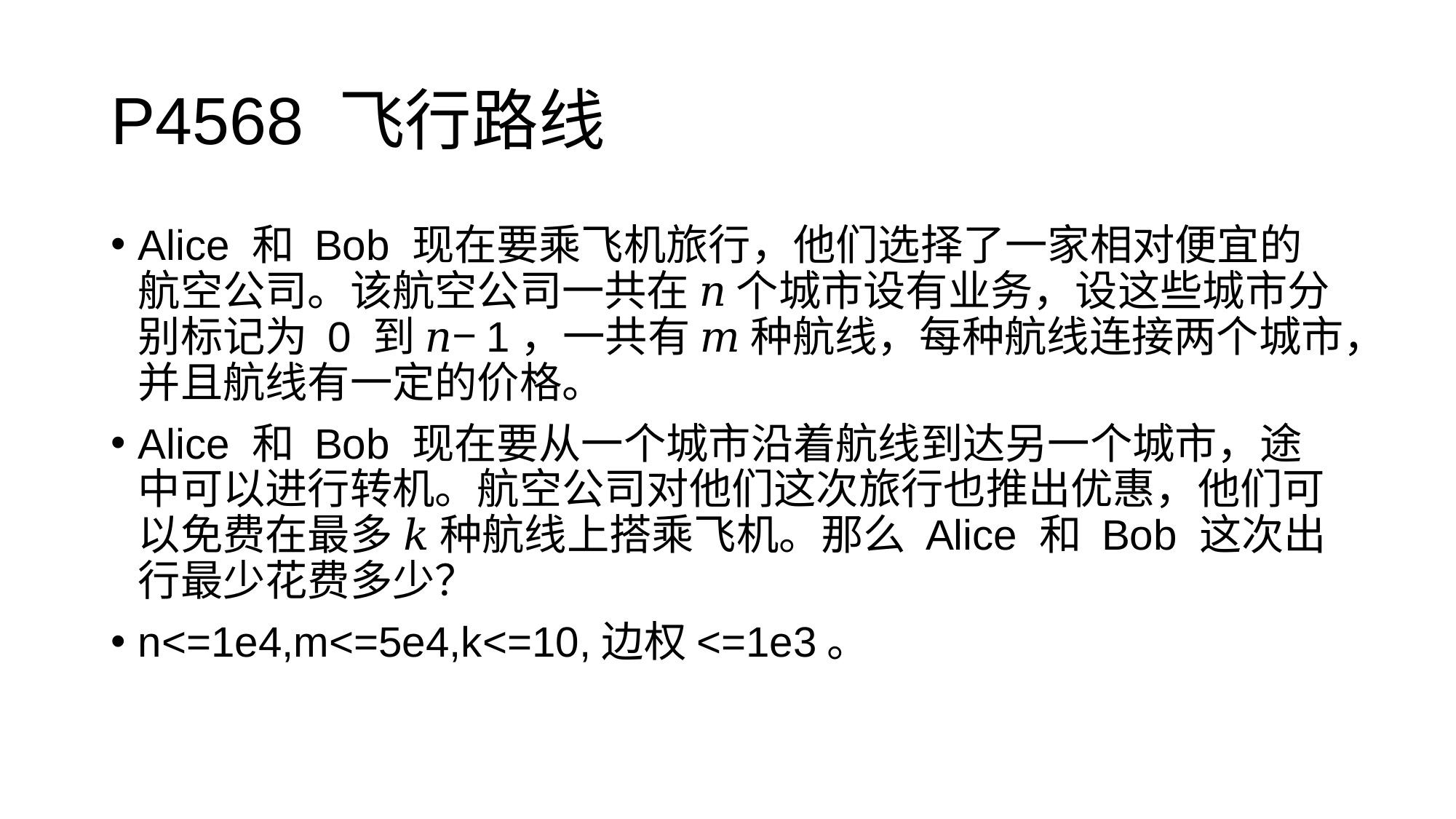

# P4568 飞行路线
Alice 和 Bob 现在要乘飞机旅行，他们选择了一家相对便宜的航空公司。该航空公司一共在 𝑛 个城市设有业务，设这些城市分别标记为 0 到 𝑛−1，一共有 𝑚 种航线，每种航线连接两个城市，并且航线有一定的价格。
Alice 和 Bob 现在要从一个城市沿着航线到达另一个城市，途中可以进行转机。航空公司对他们这次旅行也推出优惠，他们可以免费在最多 𝑘 种航线上搭乘飞机。那么 Alice 和 Bob 这次出行最少花费多少？
n<=1e4,m<=5e4,k<=10,边权<=1e3。